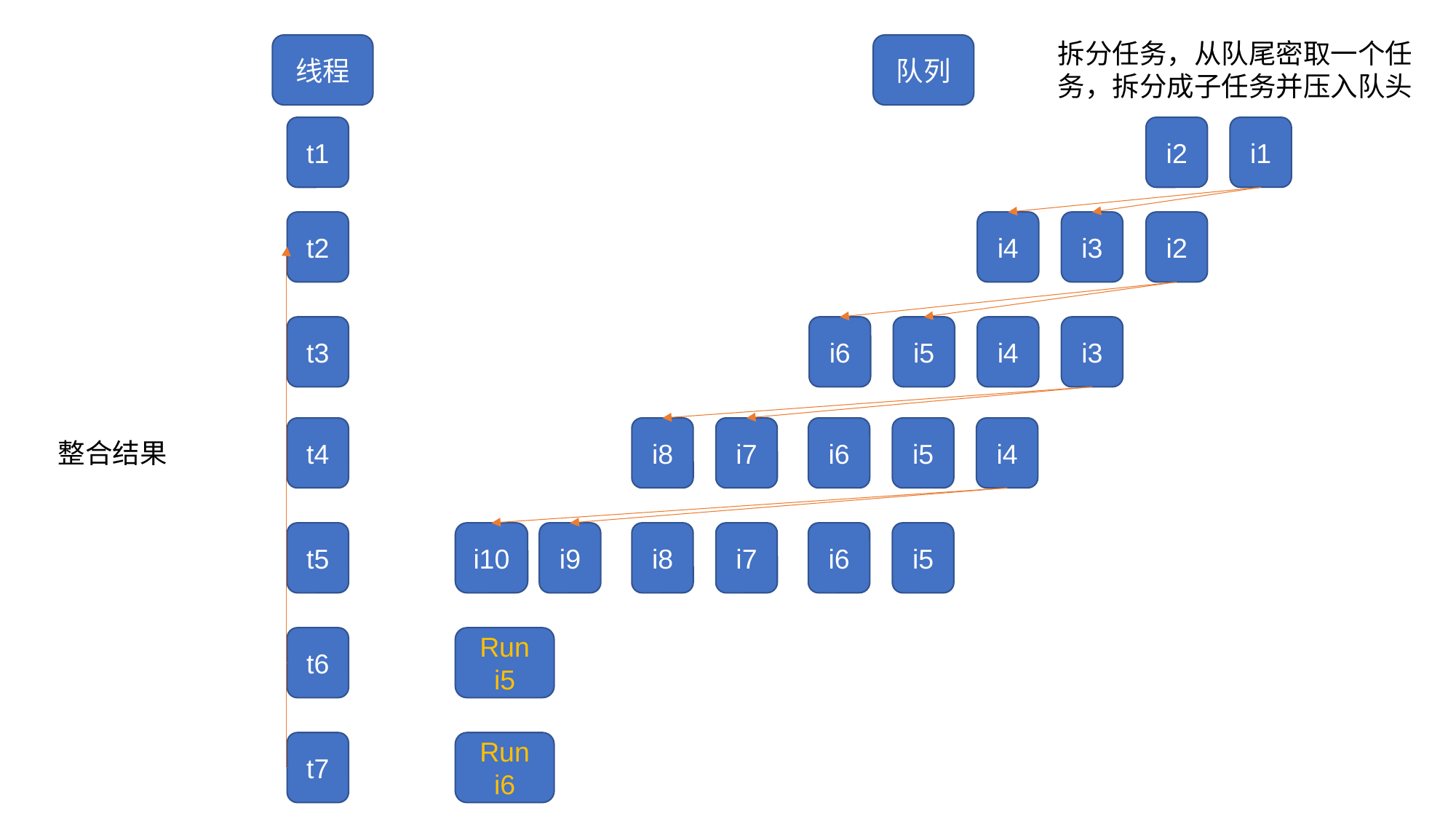

拆分任务，从队尾密取一个任务，拆分成子任务并压入队头
线程
队列
t1
i2
i1
t2
i4
i3
i2
t3
i6
i5
i4
i3
t4
i8
i7
i6
i5
i4
整合结果
t5
i10
i9
i8
i7
i6
i5
t6
Run i5
t7
Run i6